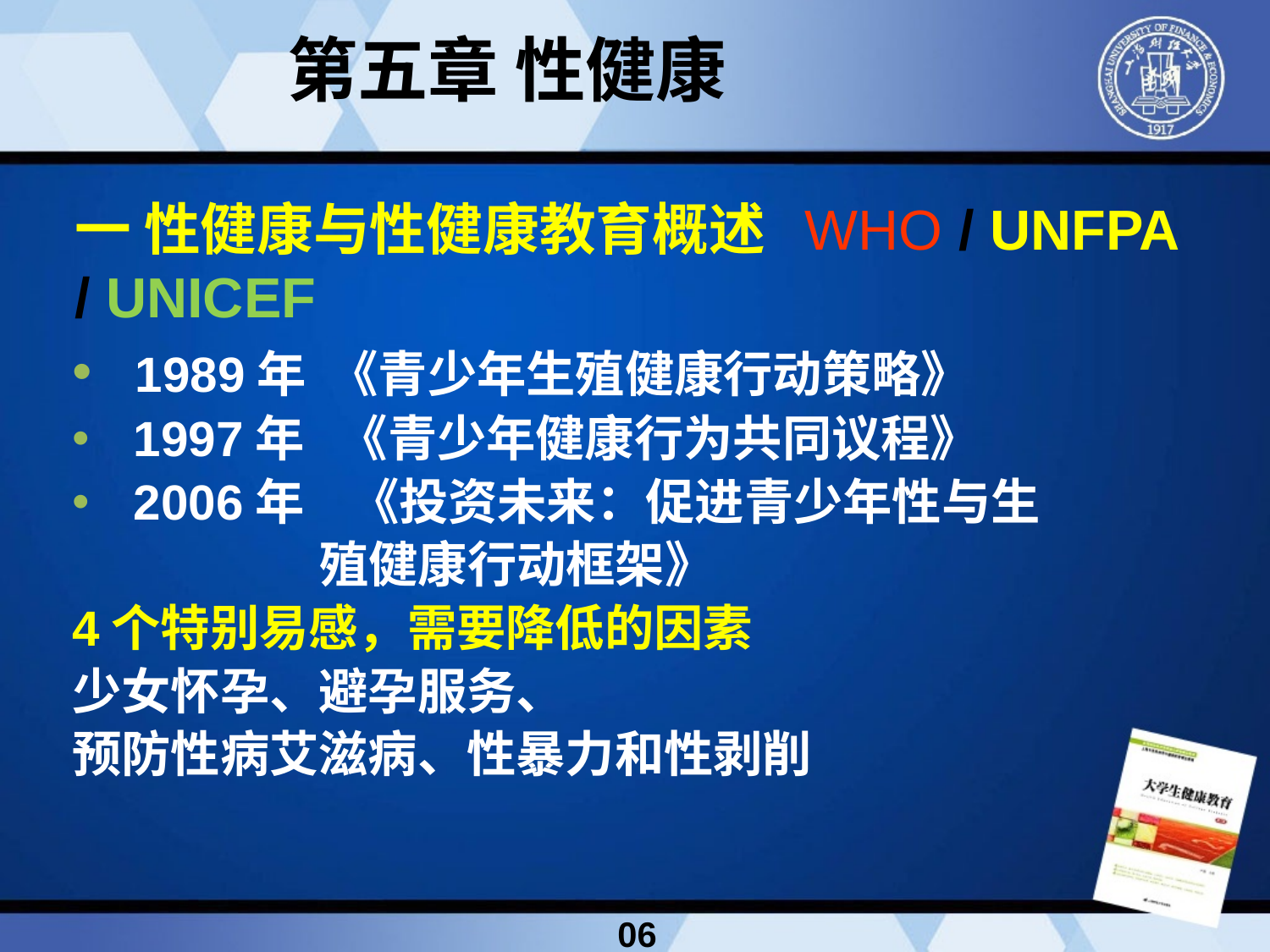

第五章 性健康
一 性健康与性健康教育概述  WHO / UNFPA / UNICEF
 1989年  《青少年生殖健康行动策略》
 1997年   《青少年健康行为共同议程》
 2006年    《投资未来：促进青少年性与生
                     殖健康行动框架》
4个特别易感，需要降低的因素
少女怀孕、避孕服务、
预防性病艾滋病、性暴力和性剥削
06